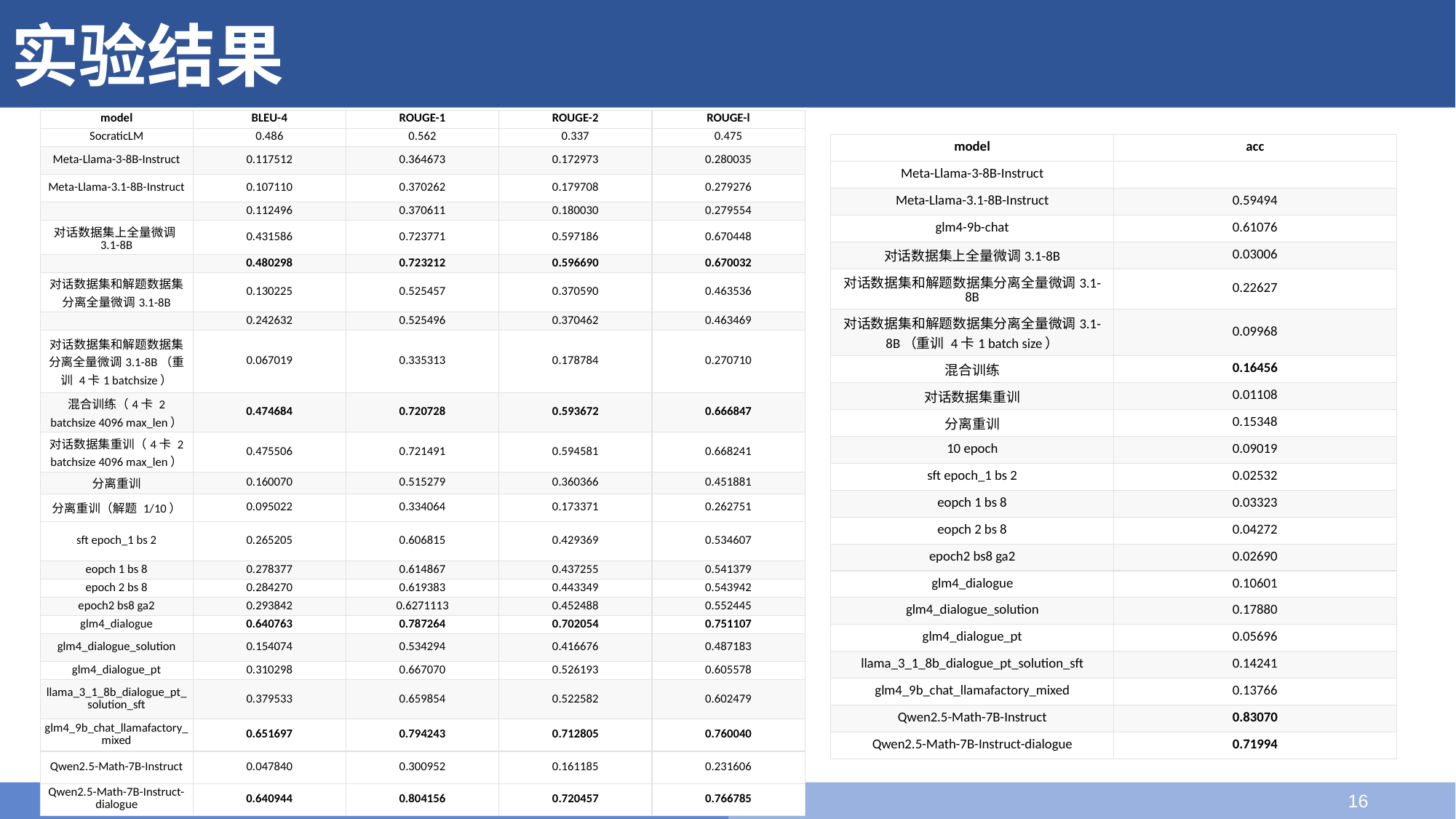

# 实验结果
| model | BLEU-4 | ROUGE-1 | ROUGE-2 | ROUGE-l |
| --- | --- | --- | --- | --- |
| SocraticLM | 0.486 | 0.562 | 0.337 | 0.475 |
| Meta-Llama-3-8B-Instruct | 0.117512 | 0.364673 | 0.172973 | 0.280035 |
| Meta-Llama-3.1-8B-Instruct | 0.107110 | 0.370262 | 0.179708 | 0.279276 |
|  | 0.112496 | 0.370611 | 0.180030 | 0.279554 |
| 对话数据集上全量微调3.1-8B | 0.431586 | 0.723771 | 0.597186 | 0.670448 |
|  | 0.480298 | 0.723212 | 0.596690 | 0.670032 |
| 对话数据集和解题数据集分离全量微调3.1-8B | 0.130225 | 0.525457 | 0.370590 | 0.463536 |
|  | 0.242632 | 0.525496 | 0.370462 | 0.463469 |
| 对话数据集和解题数据集分离全量微调3.1-8B（重训 4卡1 batchsize） | 0.067019 | 0.335313 | 0.178784 | 0.270710 |
| 混合训练（4卡 2 batchsize 4096 max\_len） | 0.474684 | 0.720728 | 0.593672 | 0.666847 |
| 对话数据集重训（4卡 2 batchsize 4096 max\_len） | 0.475506 | 0.721491 | 0.594581 | 0.668241 |
| 分离重训 | 0.160070 | 0.515279 | 0.360366 | 0.451881 |
| 分离重训（解题 1/10） | 0.095022 | 0.334064 | 0.173371 | 0.262751 |
| sft epoch\_1 bs 2 | 0.265205 | 0.606815 | 0.429369 | 0.534607 |
| eopch 1 bs 8 | 0.278377 | 0.614867 | 0.437255 | 0.541379 |
| epoch 2 bs 8 | 0.284270 | 0.619383 | 0.443349 | 0.543942 |
| epoch2 bs8 ga2 | 0.293842 | 0.6271113 | 0.452488 | 0.552445 |
| glm4\_dialogue | 0.640763 | 0.787264 | 0.702054 | 0.751107 |
| glm4\_dialogue\_solution | 0.154074 | 0.534294 | 0.416676 | 0.487183 |
| glm4\_dialogue\_pt | 0.310298 | 0.667070 | 0.526193 | 0.605578 |
| llama\_3\_1\_8b\_dialogue\_pt\_solution\_sft | 0.379533 | 0.659854 | 0.522582 | 0.602479 |
| glm4\_9b\_chat\_llamafactory\_mixed | 0.651697 | 0.794243 | 0.712805 | 0.760040 |
| Qwen2.5-Math-7B-Instruct | 0.047840 | 0.300952 | 0.161185 | 0.231606 |
| Qwen2.5-Math-7B-Instruct-dialogue | 0.640944 | 0.804156 | 0.720457 | 0.766785 |
| model | acc |
| --- | --- |
| Meta-Llama-3-8B-Instruct |  |
| Meta-Llama-3.1-8B-Instruct | 0.59494 |
| glm4-9b-chat | 0.61076 |
| 对话数据集上全量微调3.1-8B | 0.03006 |
| 对话数据集和解题数据集分离全量微调3.1-8B | 0.22627 |
| 对话数据集和解题数据集分离全量微调3.1-8B（重训 4卡1 batch size） | 0.09968 |
| 混合训练 | 0.16456 |
| 对话数据集重训 | 0.01108 |
| 分离重训 | 0.15348 |
| 10 epoch | 0.09019 |
| sft epoch\_1 bs 2 | 0.02532 |
| eopch 1 bs 8 | 0.03323 |
| eopch 2 bs 8 | 0.04272 |
| epoch2 bs8 ga2 | 0.02690 |
| glm4\_dialogue | 0.10601 |
| glm4\_dialogue\_solution | 0.17880 |
| glm4\_dialogue\_pt | 0.05696 |
| llama\_3\_1\_8b\_dialogue\_pt\_solution\_sft | 0.14241 |
| glm4\_9b\_chat\_llamafactory\_mixed | 0.13766 |
| Qwen2.5-Math-7B-Instruct | 0.83070 |
| Qwen2.5-Math-7B-Instruct-dialogue | 0.71994 |
State Key Laboratory of Cognitive Intelligence
16